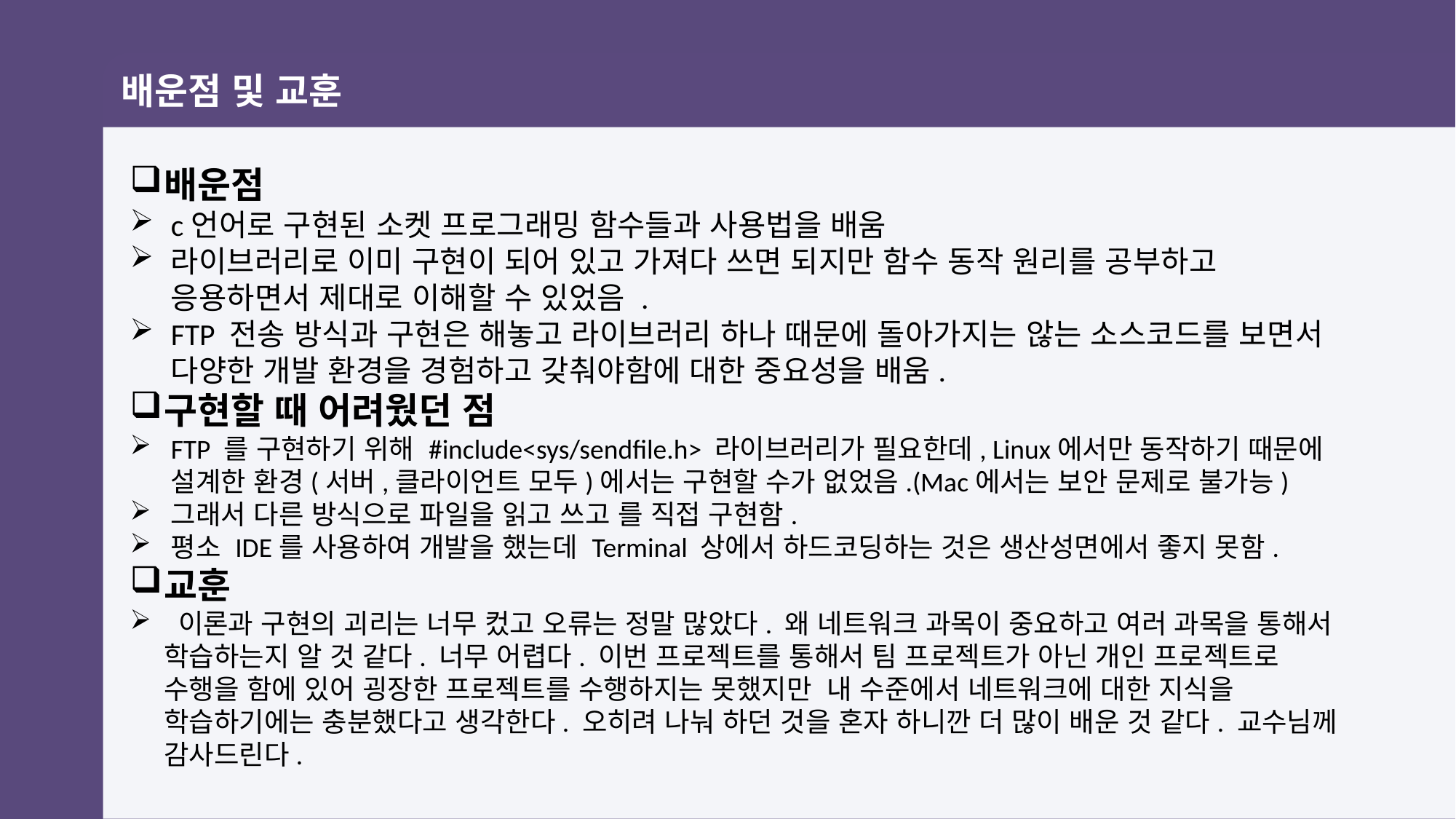

배운점 및 교훈

배운점
c언어로 구현된 소켓 프로그래밍 함수들과 사용법을 배움
라이브러리로 이미 구현이 되어 있고 가져다 쓰면 되지만 함수 동작 원리를 공부하고 응용하면서 제대로 이해할 수 있었음 .
FTP 전송 방식과 구현은 해놓고 라이브러리 하나 때문에 돌아가지는 않는 소스코드를 보면서 다양한 개발 환경을 경험하고 갖춰야함에 대한 중요성을 배움.
구현할 때 어려웠던 점
FTP 를 구현하기 위해 #include<sys/sendfile.h> 라이브러리가 필요한데, Linux에서만 동작하기 때문에 설계한 환경(서버,클라이언트 모두)에서는 구현할 수가 없었음.(Mac에서는 보안 문제로 불가능)
그래서 다른 방식으로 파일을 읽고 쓰고 를 직접 구현함.
평소 IDE를 사용하여 개발을 했는데 Terminal 상에서 하드코딩하는 것은 생산성면에서 좋지 못함.
교훈
 이론과 구현의 괴리는 너무 컸고 오류는 정말 많았다. 왜 네트워크 과목이 중요하고 여러 과목을 통해서 학습하는지 알 것 같다. 너무 어렵다. 이번 프로젝트를 통해서 팀 프로젝트가 아닌 개인 프로젝트로 수행을 함에 있어 굉장한 프로젝트를 수행하지는 못했지만  내 수준에서 네트워크에 대한 지식을 학습하기에는 충분했다고 생각한다. 오히려 나눠 하던 것을 혼자 하니깐 더 많이 배운 것 같다. 교수님께 감사드린다.